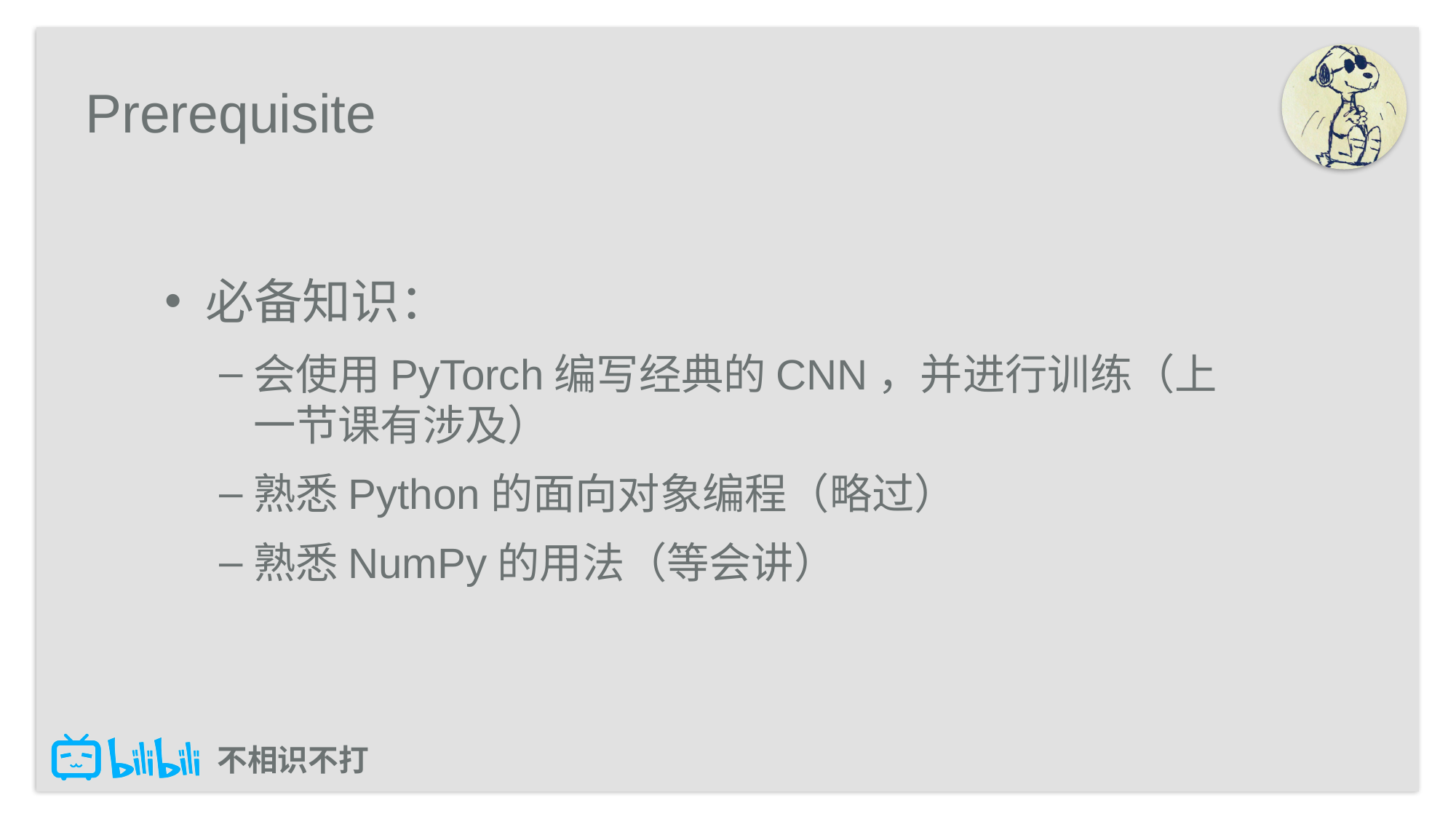

# Prerequisite
必备知识：
会使用PyTorch编写经典的CNN，并进行训练（上一节课有涉及）
熟悉Python的面向对象编程（略过）
熟悉NumPy的用法（等会讲）